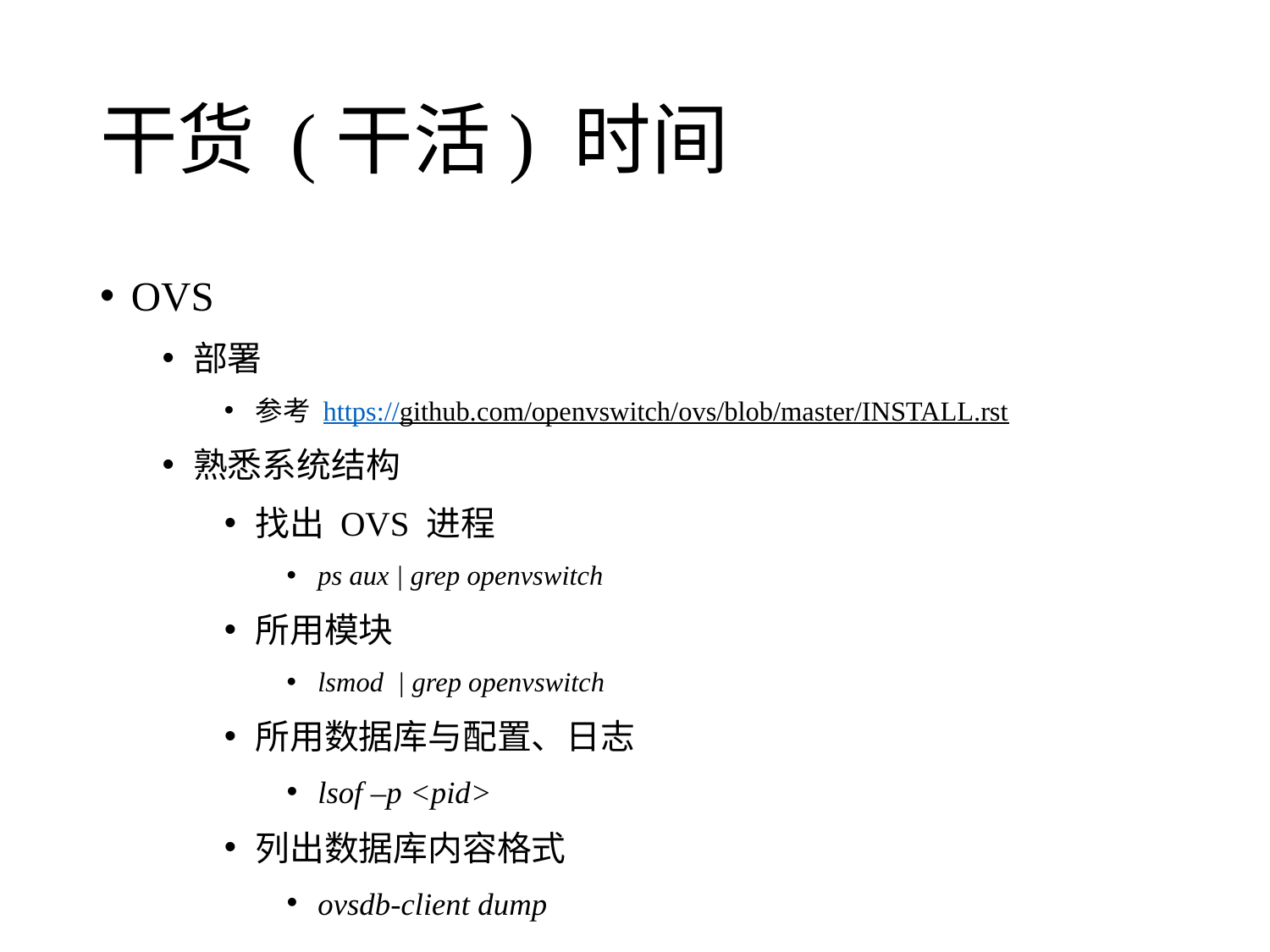

# 干货 (干活) 时间
OVS
部署
参考 https://github.com/openvswitch/ovs/blob/master/INSTALL.rst
熟悉系统结构
找出 OVS 进程
ps aux | grep openvswitch
所用模块
lsmod  | grep openvswitch
所用数据库与配置、日志
lsof –p <pid>
列出数据库内容格式
ovsdb-client dump